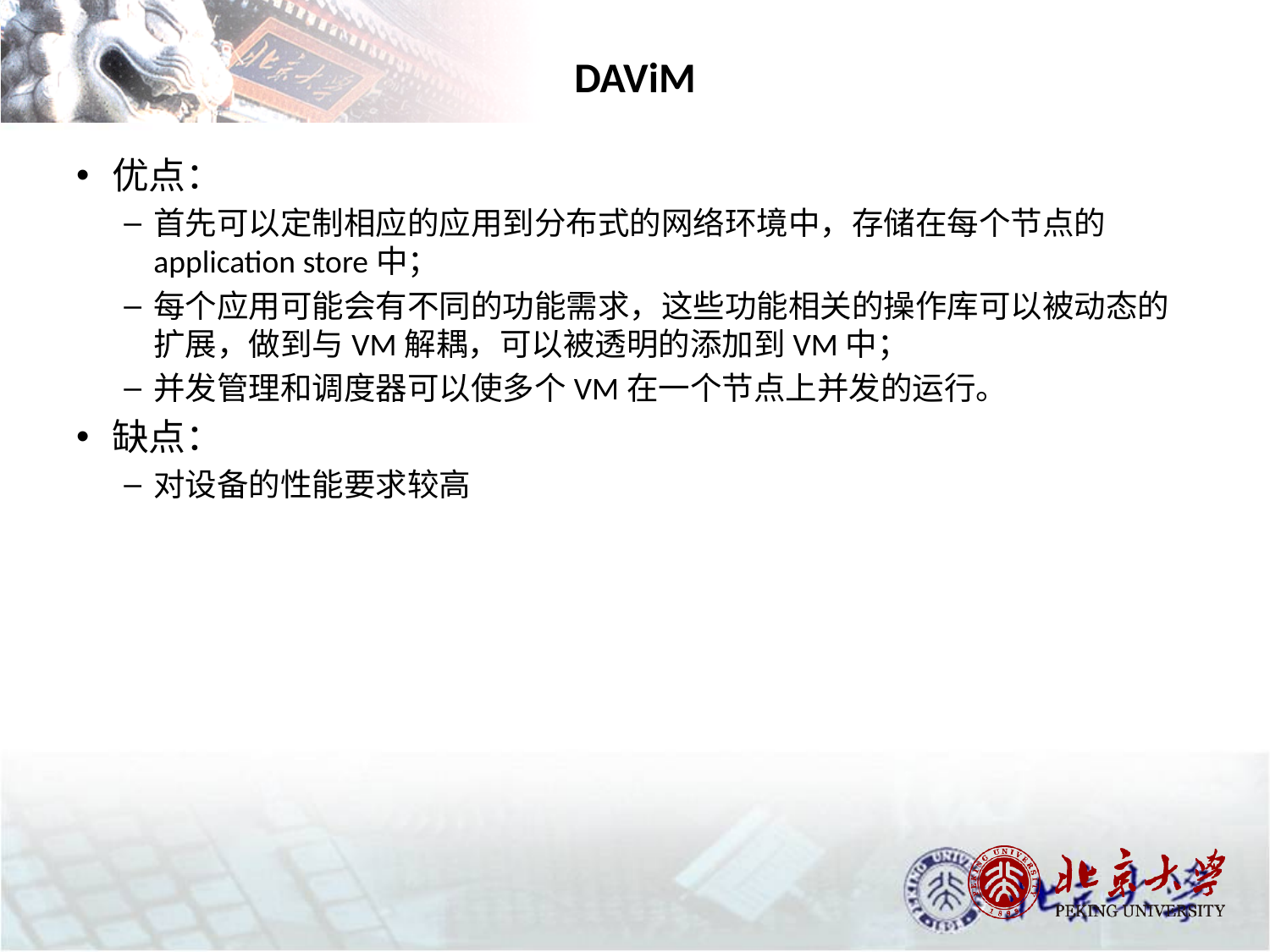

# DAViM
优点：
首先可以定制相应的应用到分布式的网络环境中，存储在每个节点的application store中；
每个应用可能会有不同的功能需求，这些功能相关的操作库可以被动态的扩展，做到与VM解耦，可以被透明的添加到VM中；
并发管理和调度器可以使多个VM在一个节点上并发的运行。
缺点：
对设备的性能要求较高